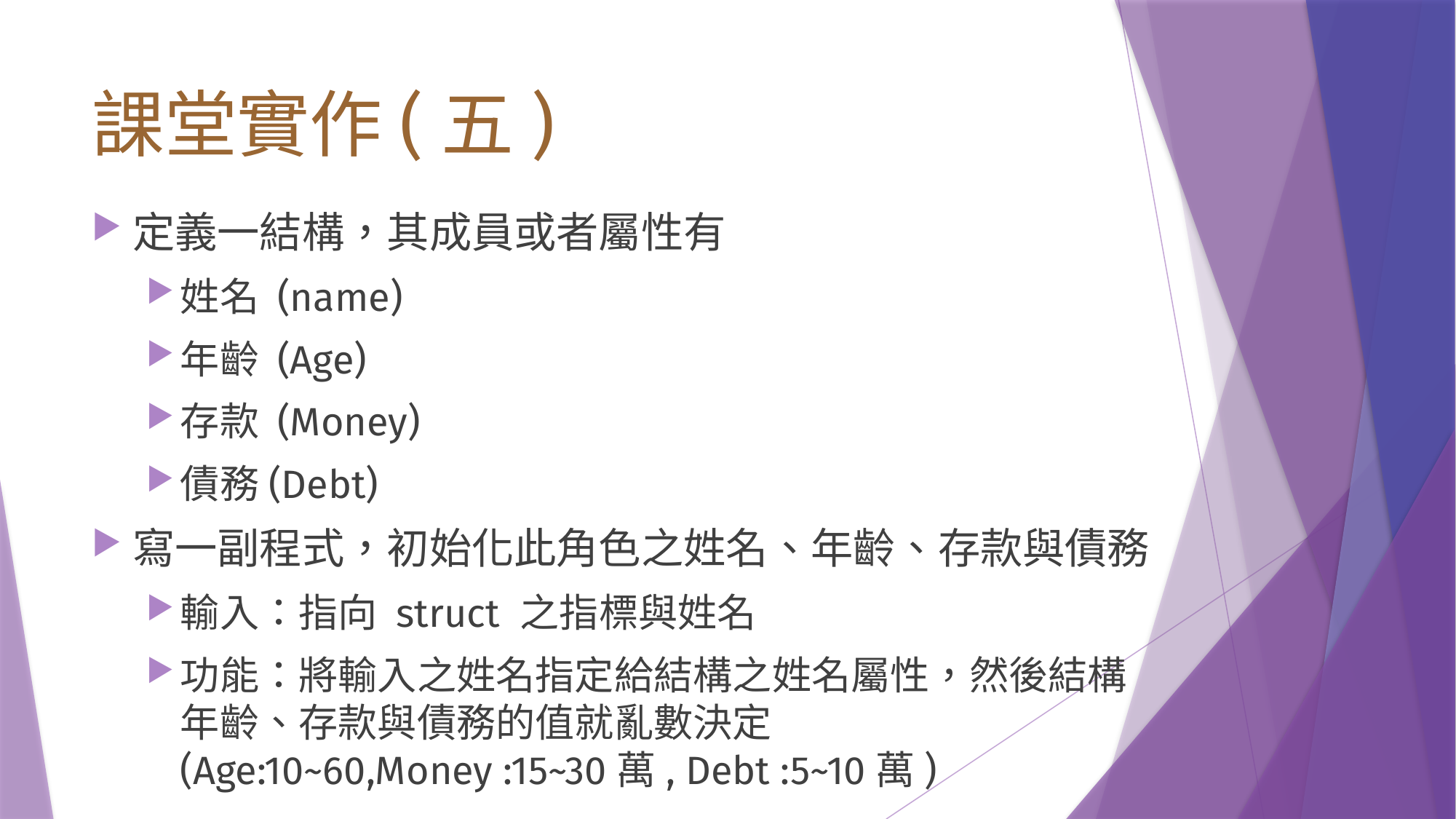

# 課堂實作(五)
定義⼀結構，其成員或者屬性有
姓名 (name)
年齡 (Age)
存款 (Money)
債務(Debt)
寫⼀副程式，初始化此⾓色之姓名、年齡、存款與債務
輸入：指向 struct 之指標與姓名
功能：將輸入之姓名指定給結構之姓名屬性，然後結構年齡、存款與債務的值就亂數決定(Age:10~60,Money :15~30萬, Debt :5~10萬)